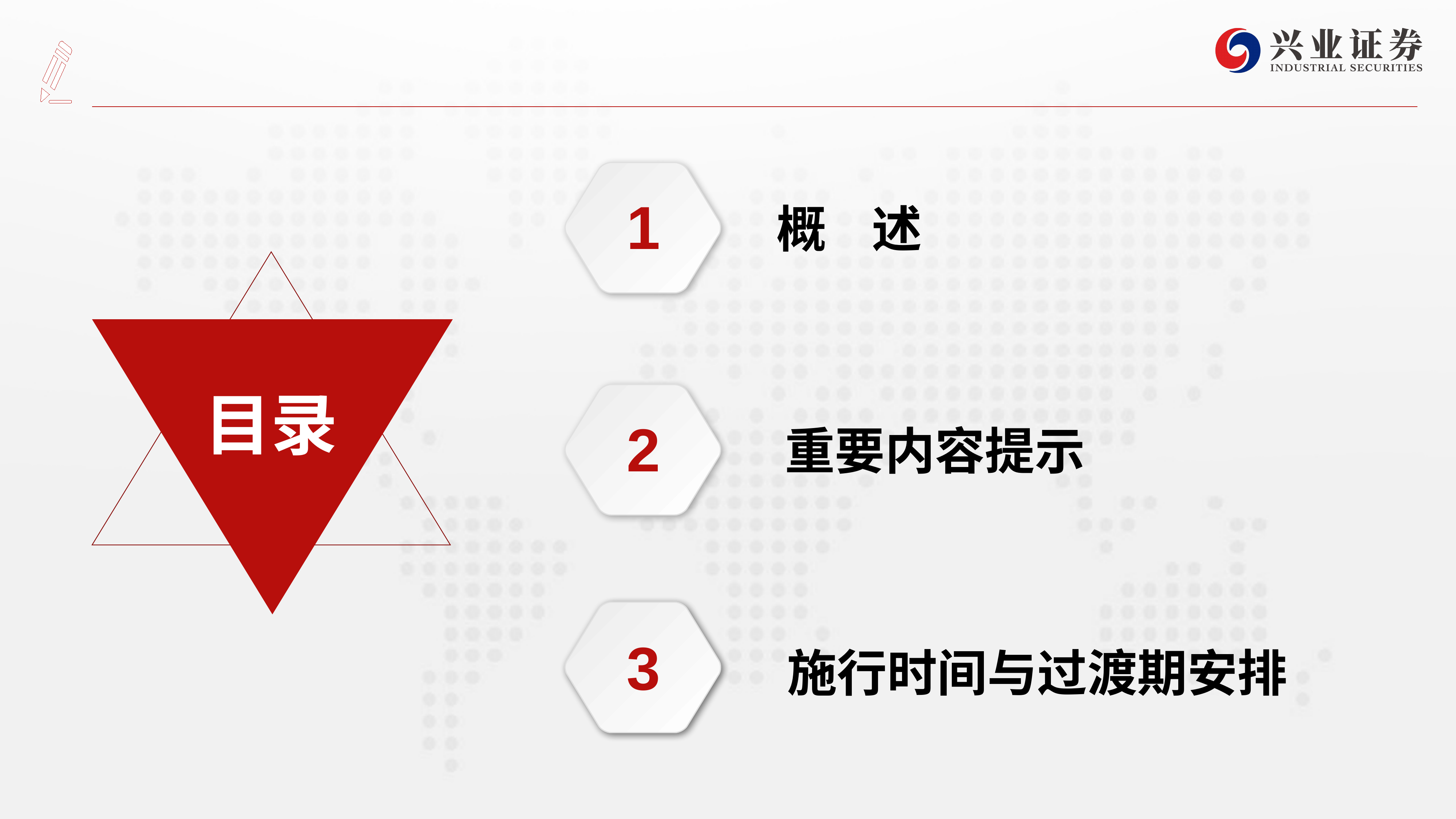

概    述
1

目录

重要内容提示
2

施行时间与过渡期安排

3
3